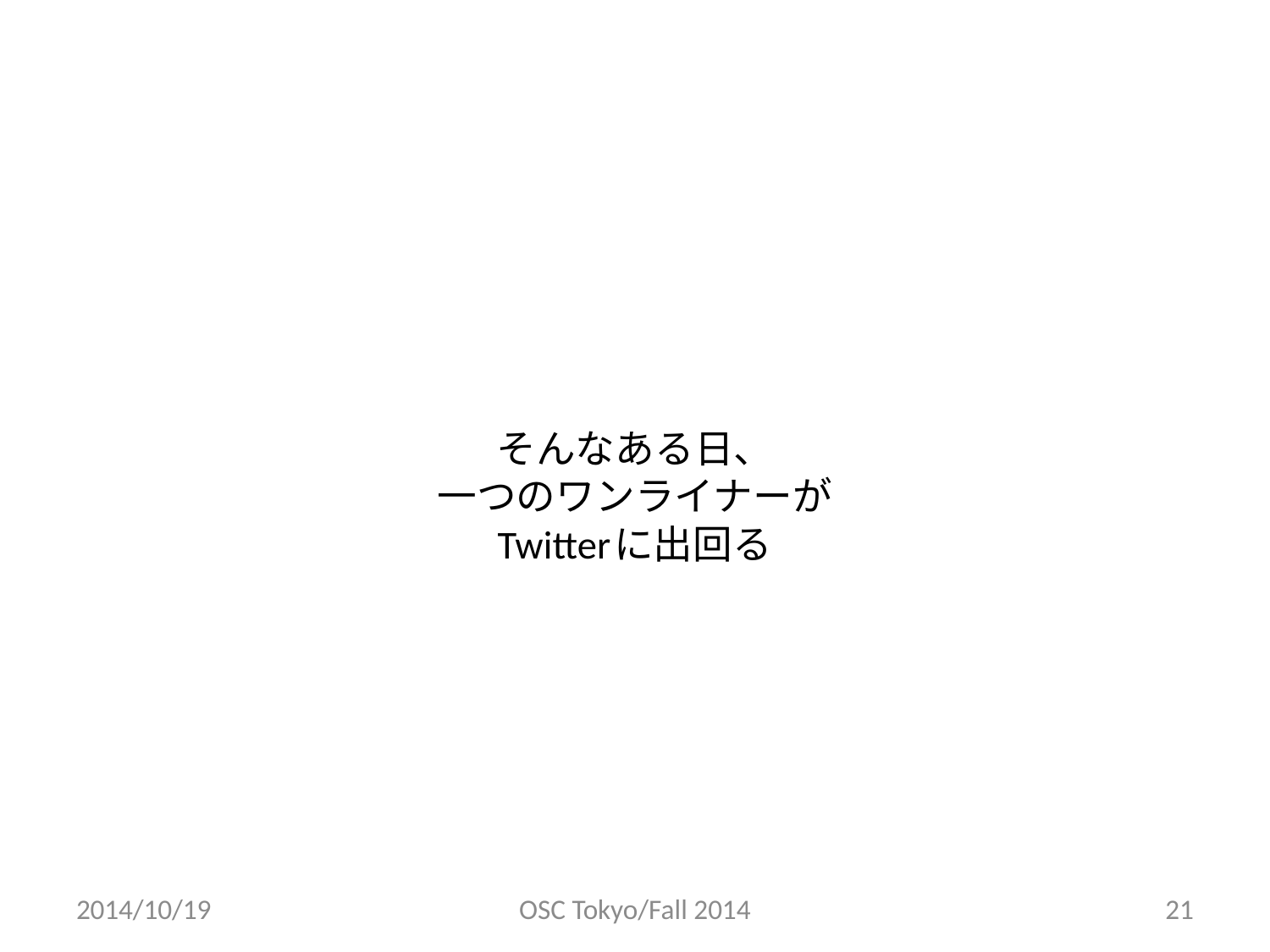

# そんなある日、 一つのワンライナーが Twitterに出回る
2014/10/19
OSC Tokyo/Fall 2014
21